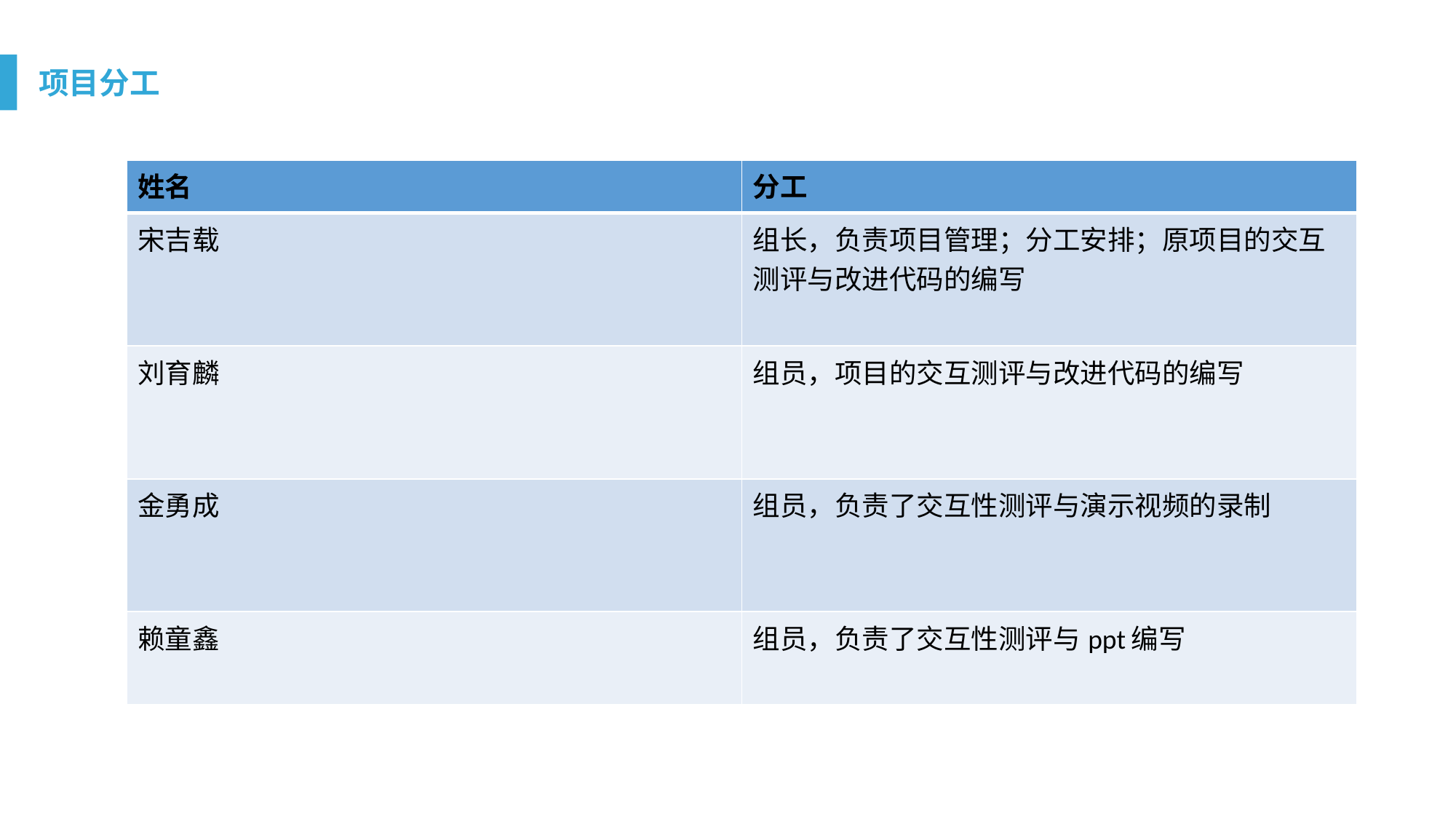

项目分工
| 姓名 | 分工 |
| --- | --- |
| 宋吉载 | 组长，负责项目管理；分工安排；原项目的交互测评与改进代码的编写 |
| 刘育麟 | 组员，项目的交互测评与改进代码的编写 |
| 金勇成 | 组员，负责了交互性测评与演示视频的录制 |
| 赖童鑫 | 组员，负责了交互性测评与ppt编写 |